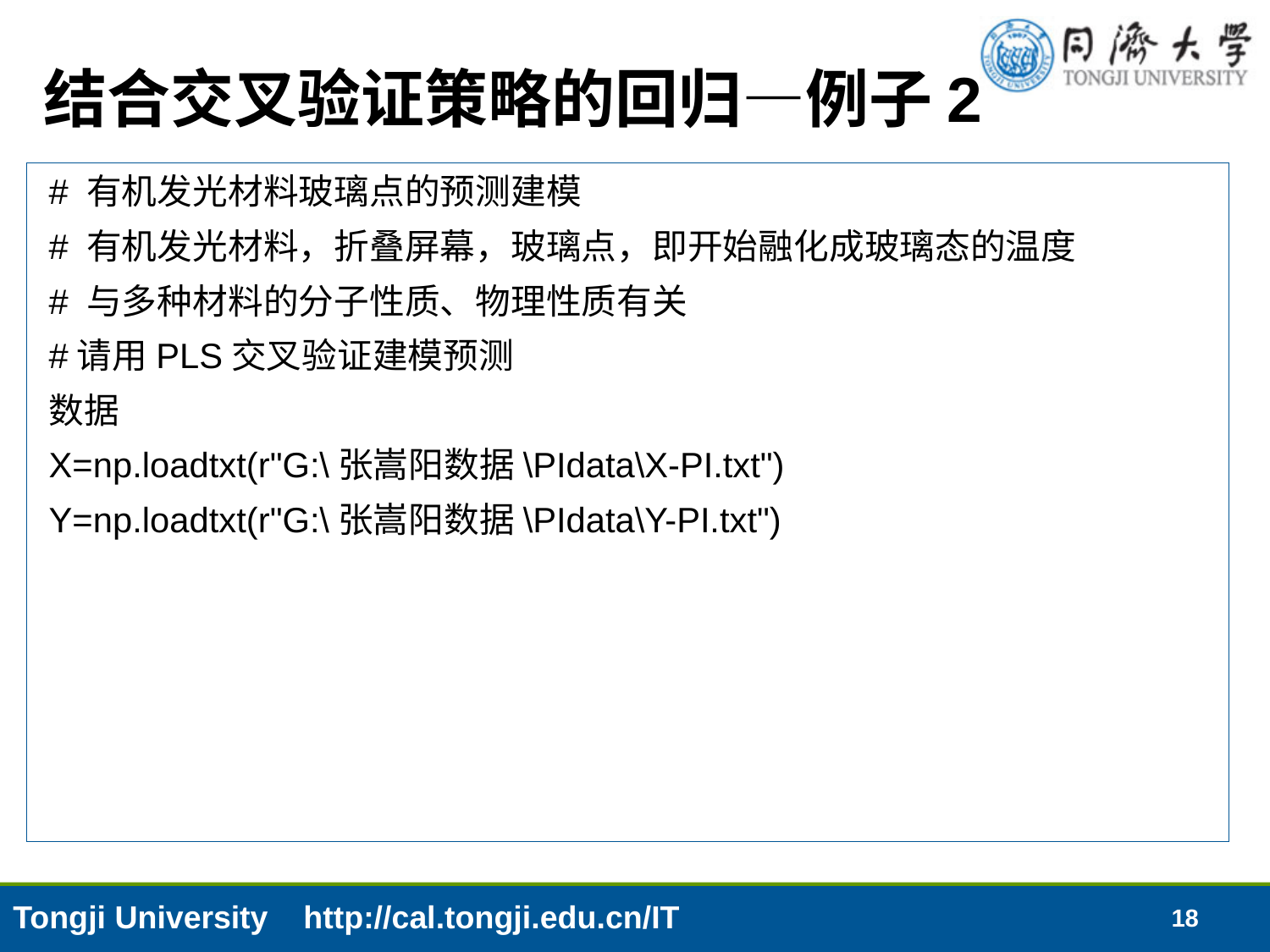

# 结合交叉验证策略的回归—例子2
# 有机发光材料玻璃点的预测建模
# 有机发光材料，折叠屏幕，玻璃点，即开始融化成玻璃态的温度
# 与多种材料的分子性质、物理性质有关
#请用PLS交叉验证建模预测
数据
X=np.loadtxt(r"G:\张嵩阳数据\PIdata\X-PI.txt")
Y=np.loadtxt(r"G:\张嵩阳数据\PIdata\Y-PI.txt")